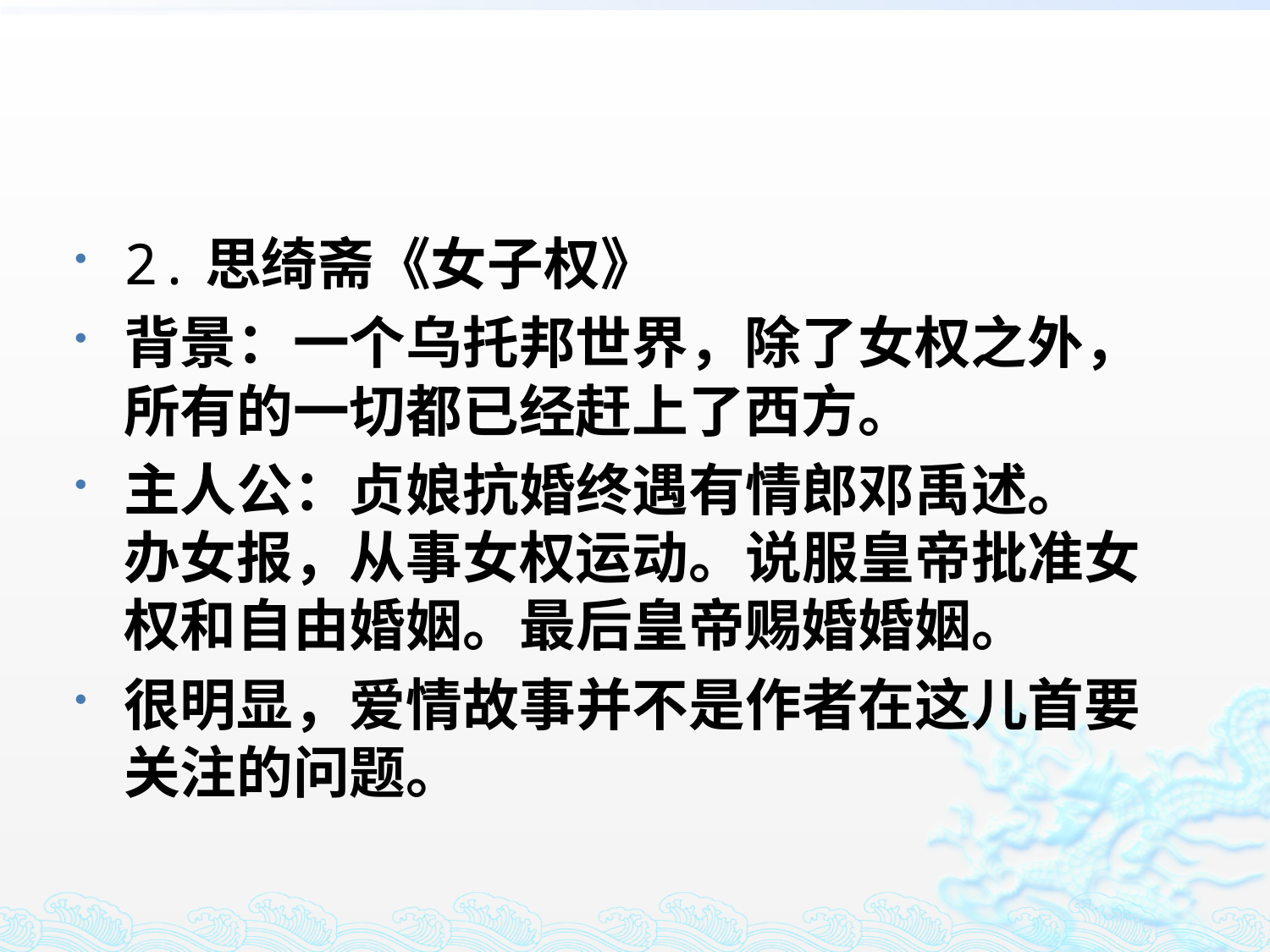

#
2.思绮斋《女子权》
背景：一个乌托邦世界，除了女权之外，
所有的一切都已经赶上了西方。
主人公：贞娘抗婚终遇有情郎邓禹述。
办女报，从事女权运动。说服皇帝批准女权和自由婚姻。最后皇帝赐婚婚姻。
很明显，爱情故事并不是作者在这儿首要关注的问题。